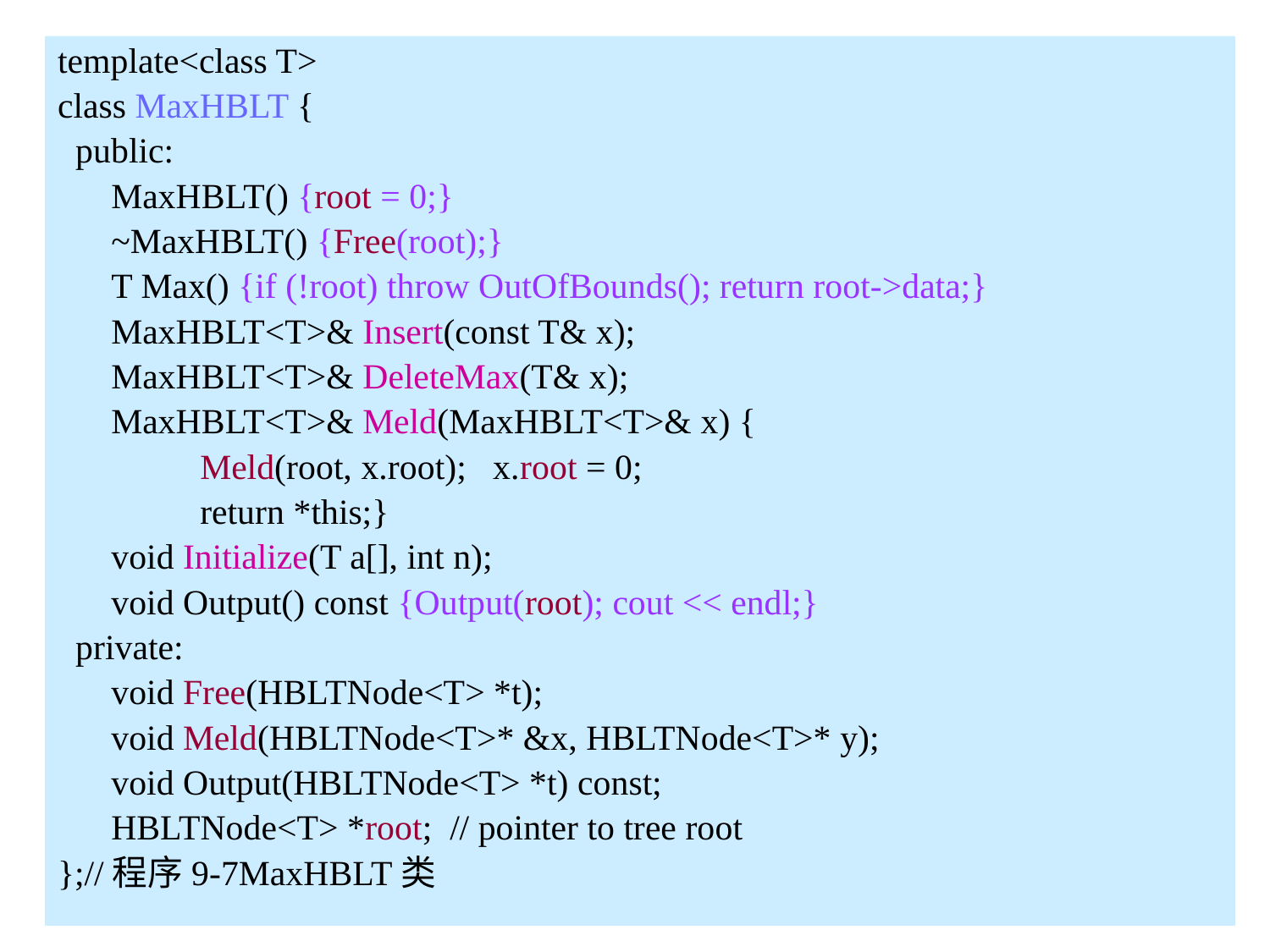

template<class T>
class MaxHBLT {
  public:
      MaxHBLT() {root = 0;}
      ~MaxHBLT() {Free(root);}
      T Max() {if (!root) throw OutOfBounds(); return root->data;}
      MaxHBLT<T>& Insert(const T& x);
      MaxHBLT<T>& DeleteMax(T& x);
      MaxHBLT<T>& Meld(MaxHBLT<T>& x) {
                Meld(root, x.root);   x.root = 0;
                return *this;}
      void Initialize(T a[], int n);
      void Output() const {Output(root); cout << endl;}
  private:
      void Free(HBLTNode<T> *t);
      void Meld(HBLTNode<T>* &x, HBLTNode<T>* y);
      void Output(HBLTNode<T> *t) const;
      HBLTNode<T> *root;  // pointer to tree root
};//程序9-7MaxHBLT类
34

9.4.6  类MaxHBLT